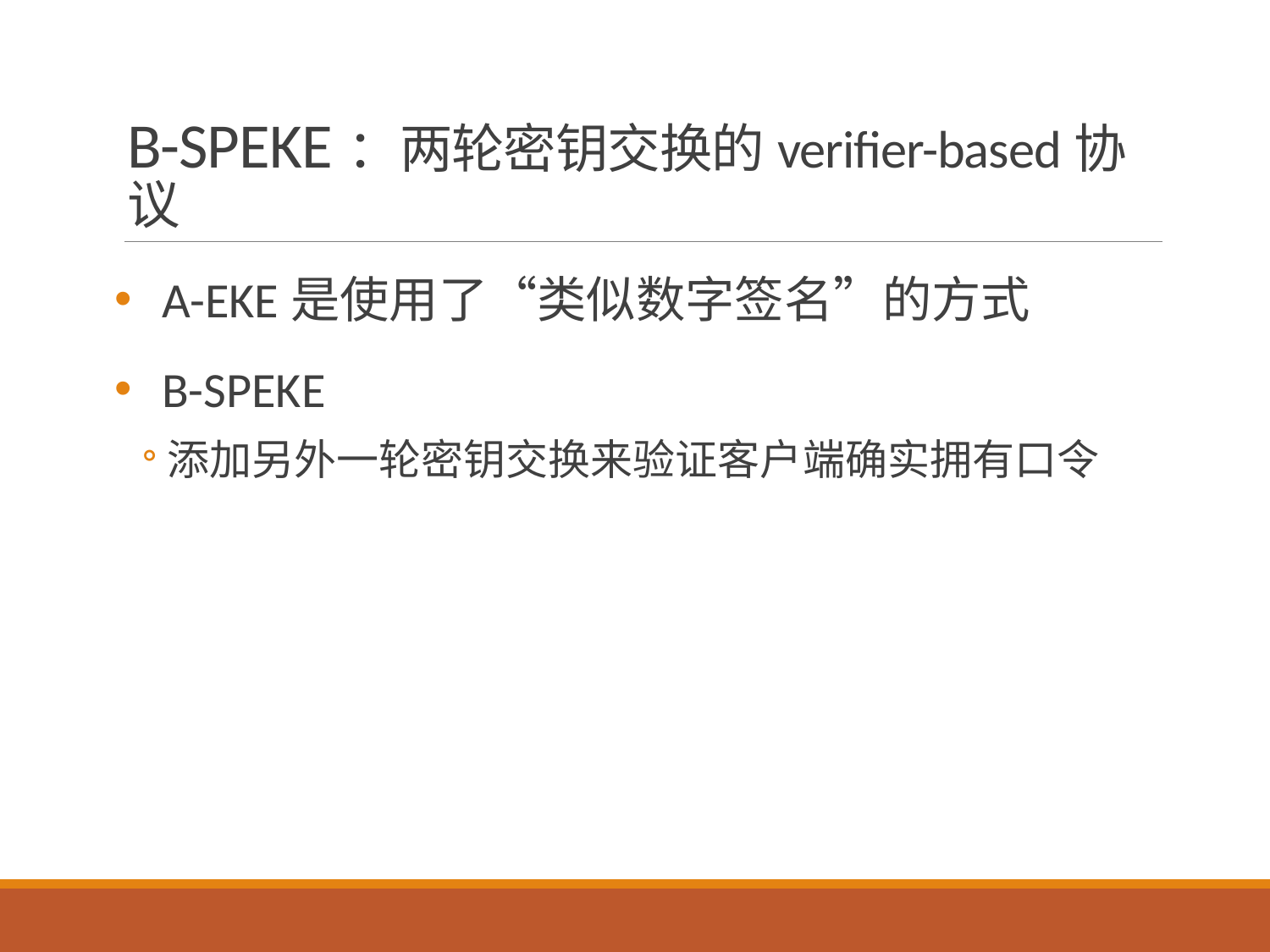

# B-SPEKE：两轮密钥交换的verifier-based协议
A-EKE是使用了“类似数字签名”的方式
B-SPEKE
添加另外一轮密钥交换来验证客户端确实拥有口令

44